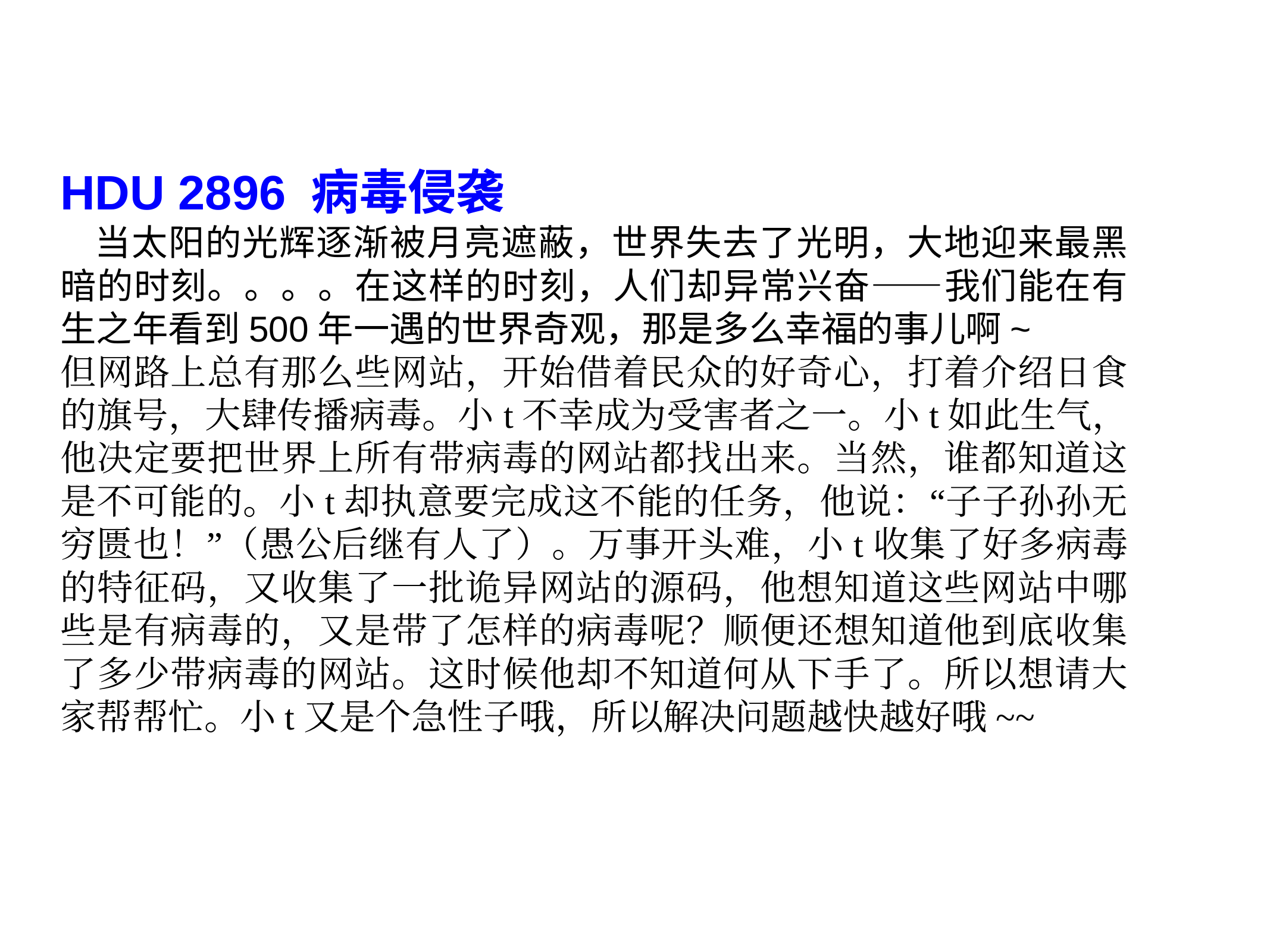

HDU 2896 病毒侵袭
当太阳的光辉逐渐被月亮遮蔽，世界失去了光明，大地迎来最黑暗的时刻。。。。在这样的时刻，人们却异常兴奋——我们能在有生之年看到500年一遇的世界奇观，那是多么幸福的事儿啊~
但网路上总有那么些网站，开始借着民众的好奇心，打着介绍日食的旗号，大肆传播病毒。小t不幸成为受害者之一。小t如此生气，他决定要把世界上所有带病毒的网站都找出来。当然，谁都知道这是不可能的。小t却执意要完成这不能的任务，他说：“子子孙孙无穷匮也！”（愚公后继有人了）。万事开头难，小t收集了好多病毒的特征码，又收集了一批诡异网站的源码，他想知道这些网站中哪些是有病毒的，又是带了怎样的病毒呢？顺便还想知道他到底收集了多少带病毒的网站。这时候他却不知道何从下手了。所以想请大家帮帮忙。小t又是个急性子哦，所以解决问题越快越好哦~~